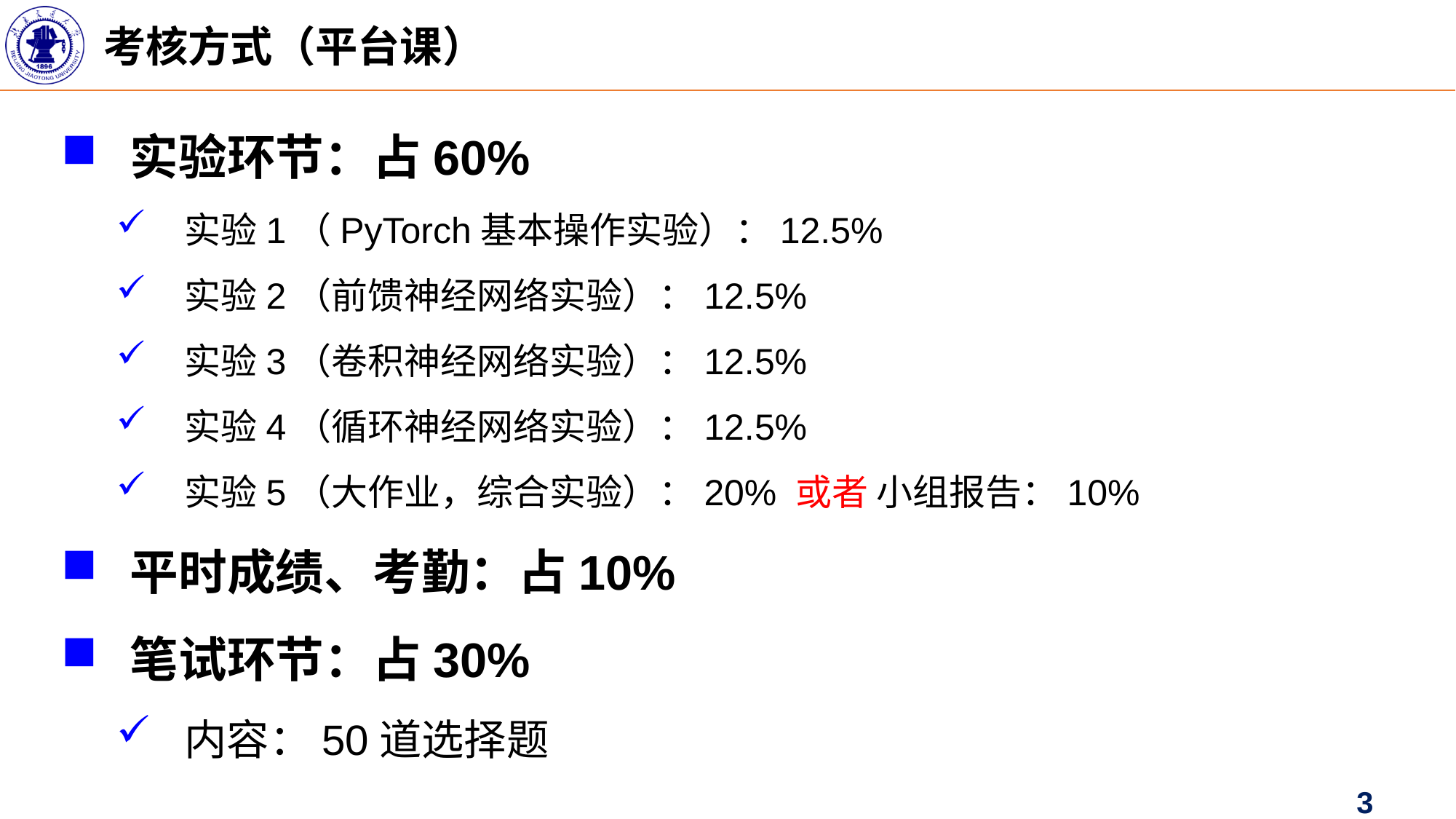

考核方式（平台课）
实验环节：占60%
实验1（PyTorch基本操作实验）：12.5%
实验2（前馈神经网络实验）：12.5%
实验3（卷积神经网络实验）：12.5%
实验4（循环神经网络实验）：12.5%
实验5（大作业，综合实验）：20% 或者 小组报告：10%
平时成绩、考勤：占10%
笔试环节：占30%
内容：50道选择题